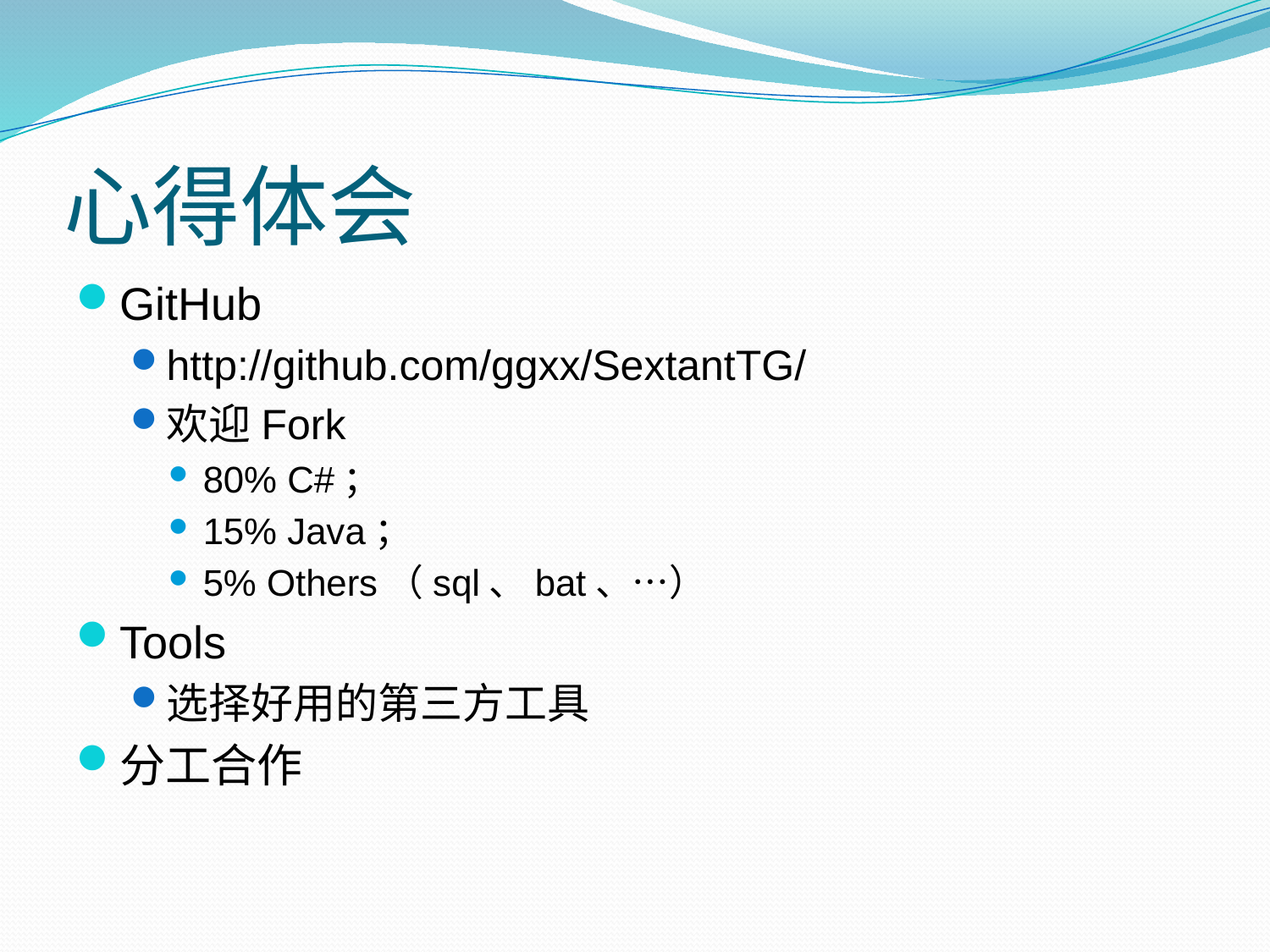

# 心得体会
GitHub
http://github.com/ggxx/SextantTG/
欢迎Fork
80% C#；
15% Java；
5% Others（sql、bat、…）
Tools
选择好用的第三方工具
分工合作